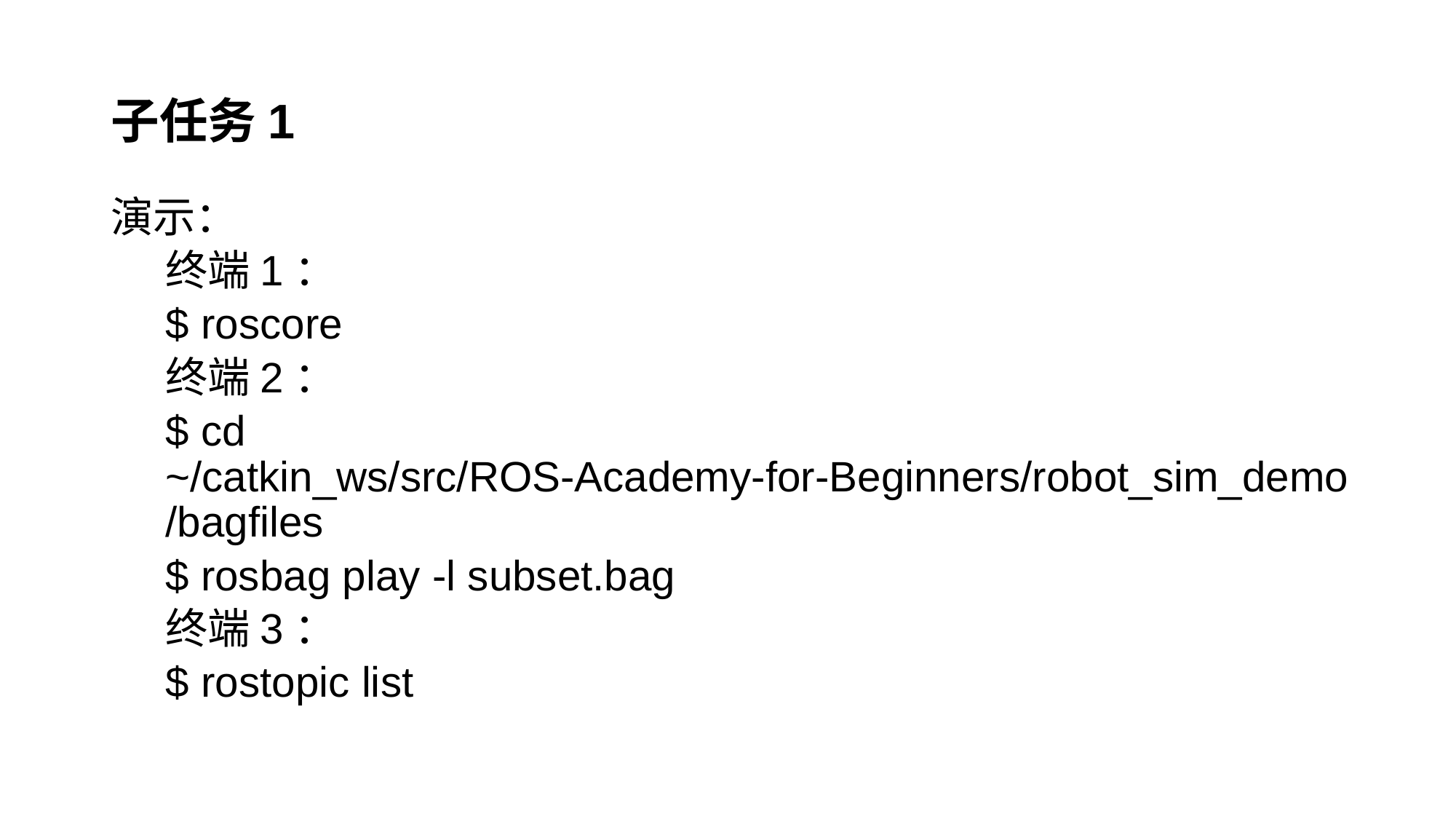

# 子任务1
演示：
终端1：
$ roscore
终端2：
$ cd ~/catkin_ws/src/ROS-Academy-for-Beginners/robot_sim_demo/bagfiles
$ rosbag play -l subset.bag
终端3：
$ rostopic list